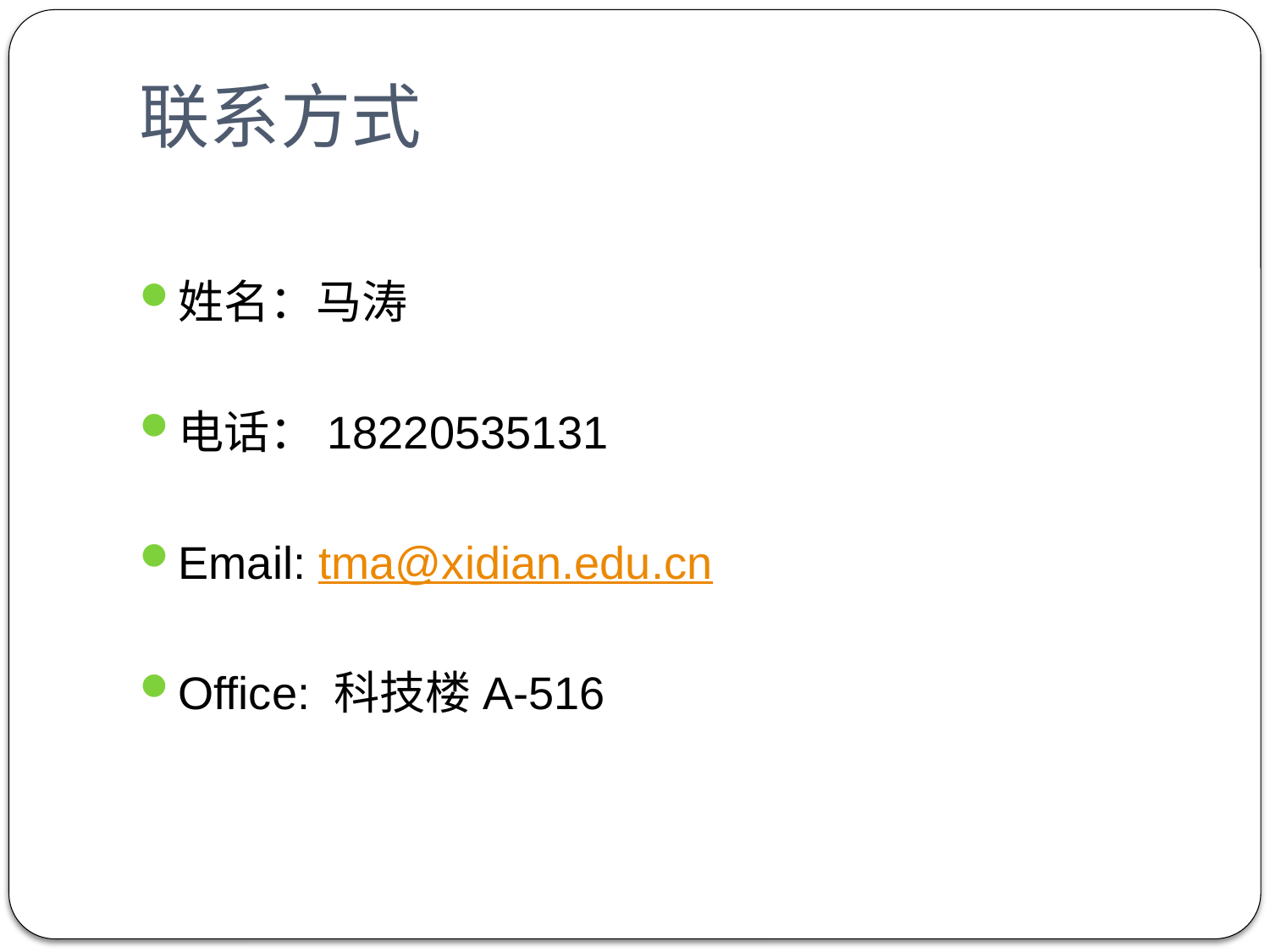

# 联系方式

姓名：马涛

电话：18220535131

Email: tma@xidian.edu.cn

Office: 科技楼A-516